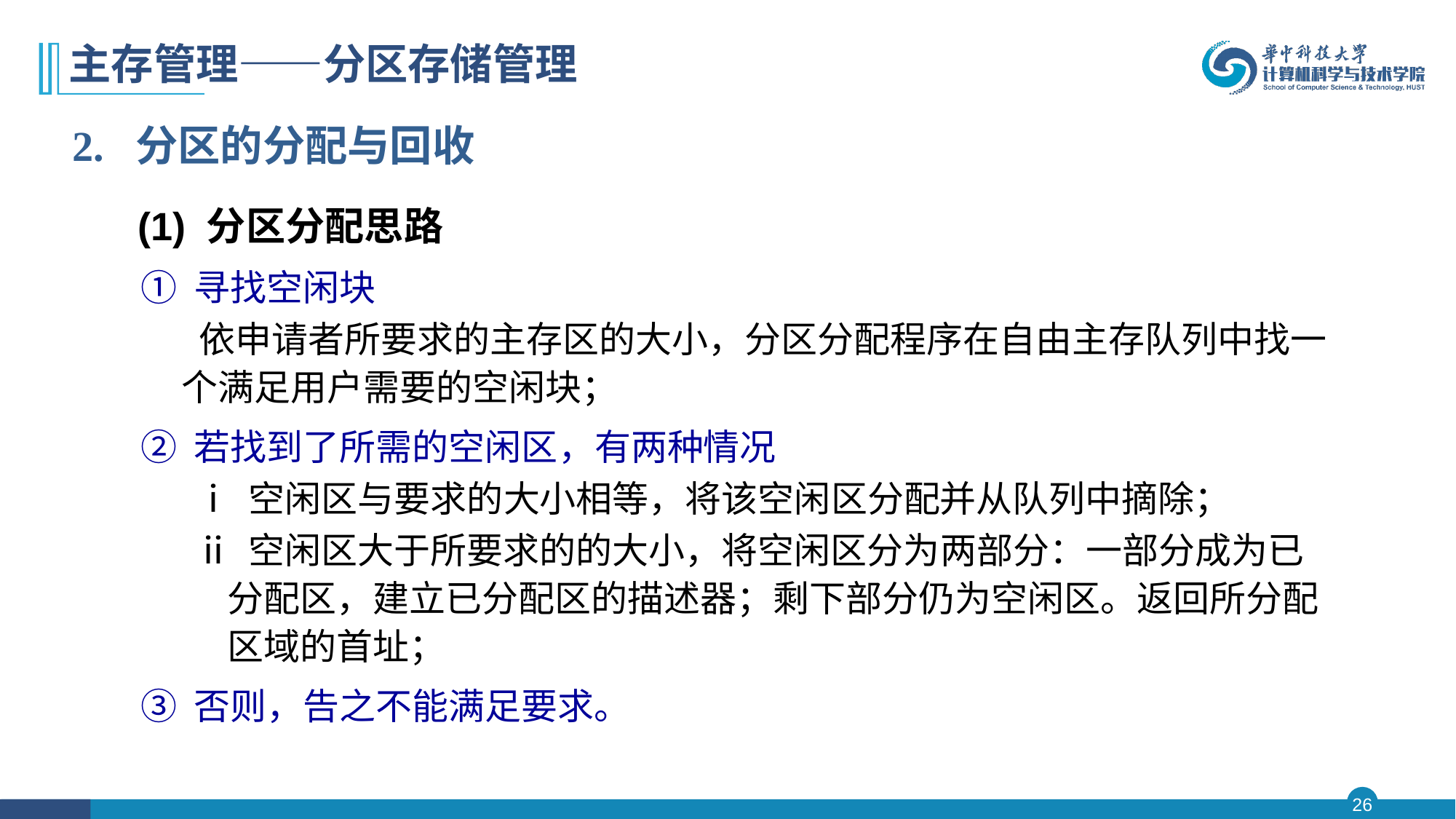

# 主存管理——分区存储管理
2.  分区的分配与回收
      (1) 分区分配思路
① 寻找空闲块
      依申请者所要求的主存区的大小，分区分配程序在自由主存队列中找一个满足用户需要的空闲块；
② 若找到了所需的空闲区，有两种情况
ⅰ 空闲区与要求的大小相等，将该空闲区分配并从队列中摘除；
ⅱ 空闲区大于所要求的的大小，将空闲区分为两部分：一部分成为已分配区，建立已分配区的描述器；剩下部分仍为空闲区。返回所分配区域的首址；
③ 否则，告之不能满足要求。